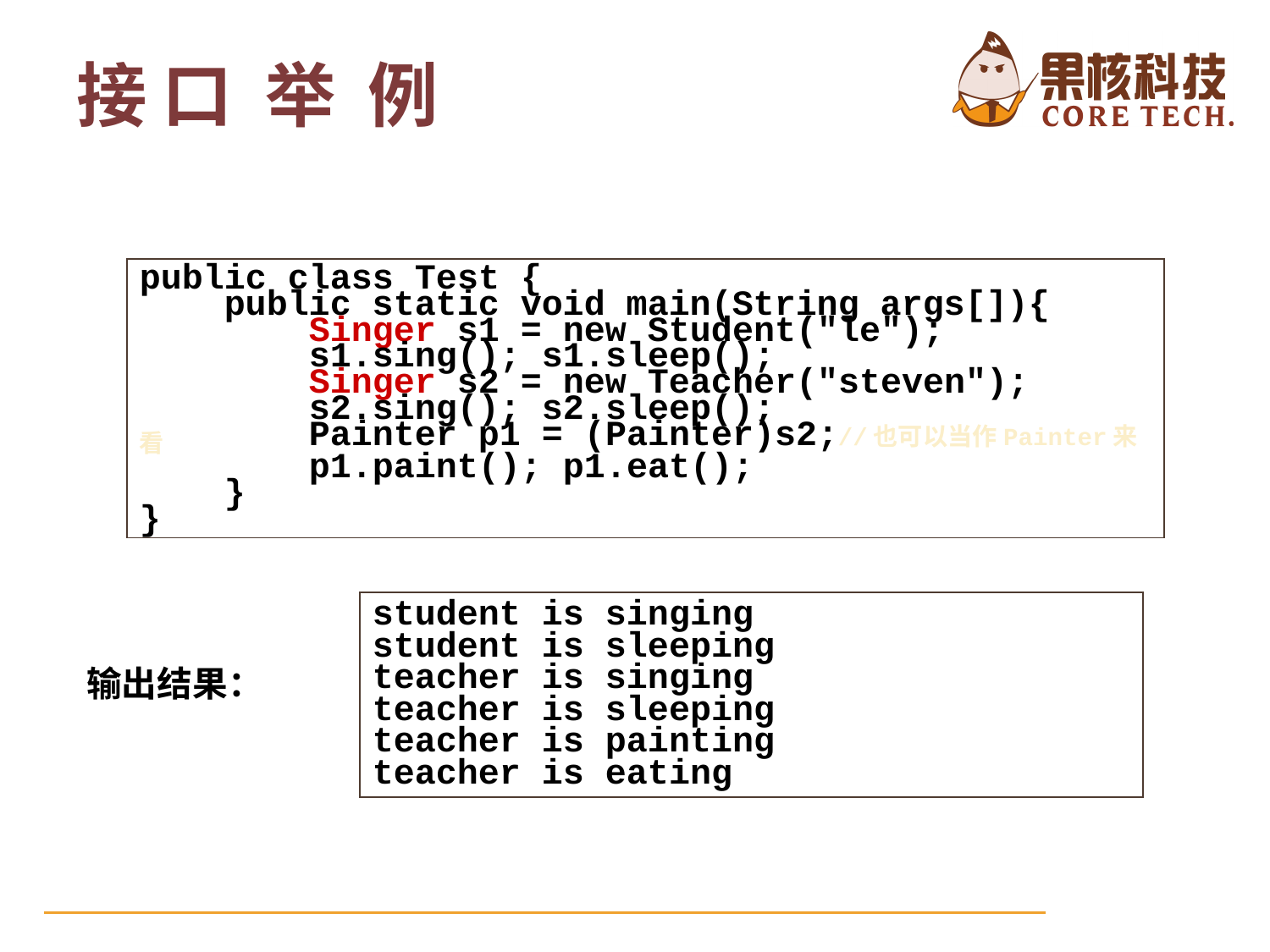

接 口  举  例
public class Test {
    public static void main(String args[]){
        Singer s1 = new Student("le");
        s1.sing(); s1.sleep();
        Singer s2 = new Teacher("steven");
        s2.sing(); s2.sleep();
        Painter p1 = (Painter)s2;//也可以当作Painter来看
        p1.paint(); p1.eat();
    }
}
student is singing
student is sleeping
teacher is singing
teacher is sleeping
teacher is painting
teacher is eating
输出结果：